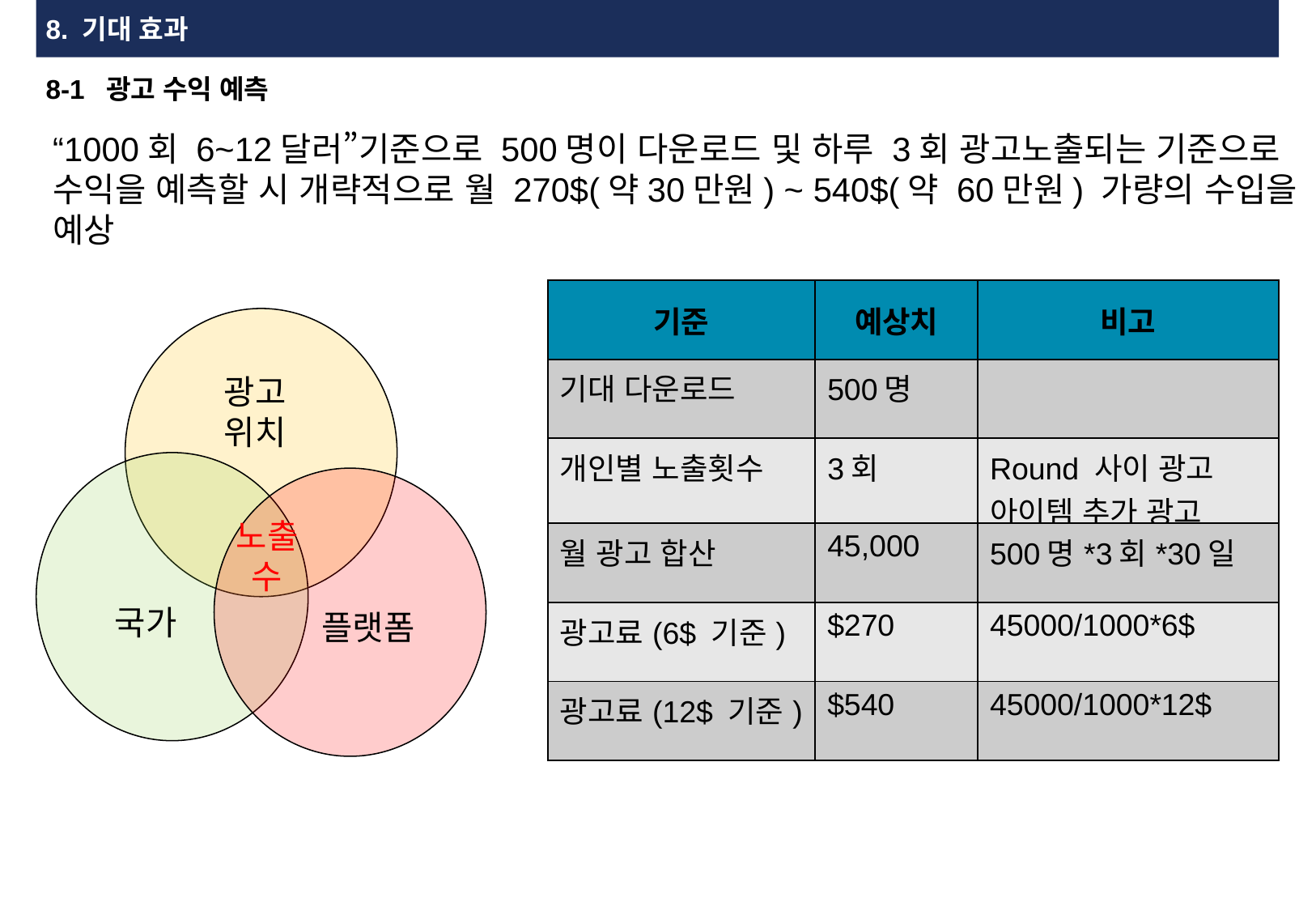

# 8. 기대 효과
8-1  광고 수익 예측
“1000회 6~12달러”기준으로 500명이 다운로드 및 하루 3회 광고노출되는 기준으로 수익을 예측할 시 개략적으로 월 270$(약30만원) ~ 540$(약 60만원) 가량의 수입을 예상
| 기준 | 예상치 | 비고 |
| --- | --- | --- |
| 기대 다운로드 | 500명 |  |
| 개인별 노출횟수 | 3회 | Round 사이 광고 아이템 추가 광고 |
| 월 광고 합산 | 45,000 | 500명\*3회\*30일 |
| 광고료(6$ 기준) | $270 | 45000/1000\*6$ |
| 광고료(12$ 기준) | $540 | 45000/1000\*12$ |

광고
위치

노출
수
국가
플랫폼